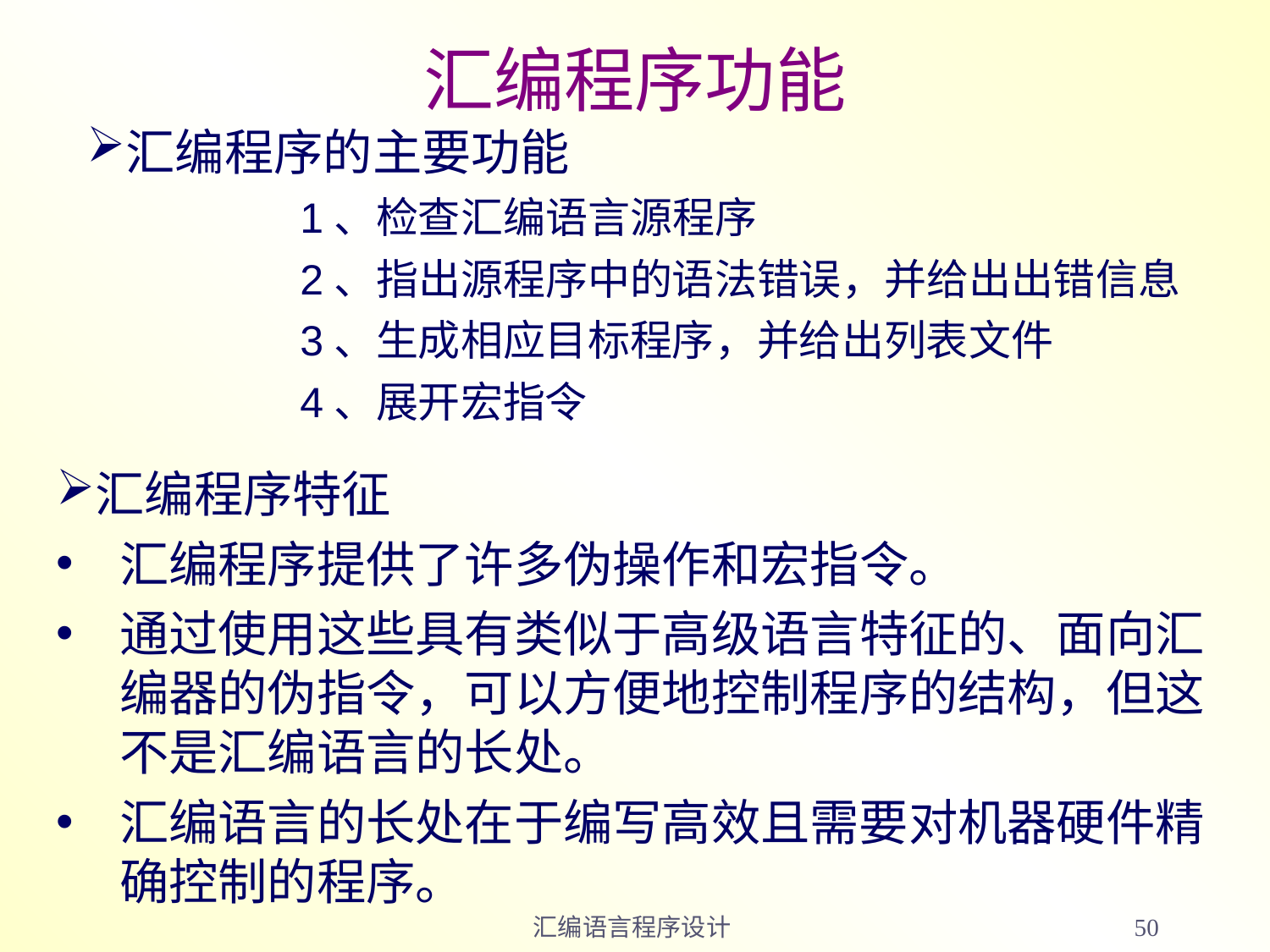

# 汇编程序功能
汇编程序的主要功能
	1、检查汇编语言源程序
	2、指出源程序中的语法错误，并给出出错信息
	3、生成相应目标程序，并给出列表文件
	4、展开宏指令
汇编程序特征
汇编程序提供了许多伪操作和宏指令。
通过使用这些具有类似于高级语言特征的、面向汇编器的伪指令，可以方便地控制程序的结构，但这不是汇编语言的长处。
汇编语言的长处在于编写高效且需要对机器硬件精确控制的程序。
汇编语言程序设计
50